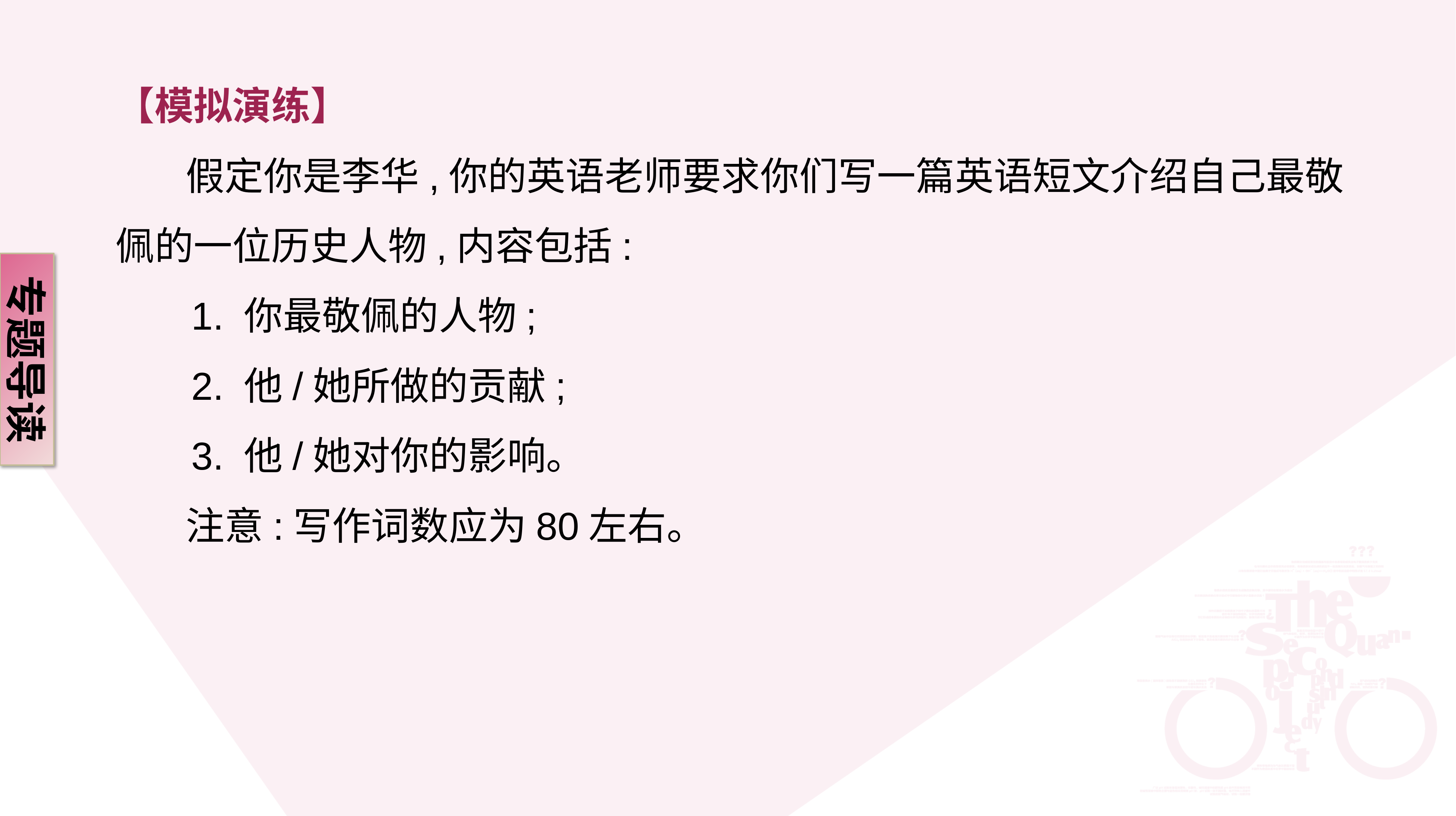

【模拟演练】
       假定你是李华,你的英语老师要求你们写一篇英语短文介绍自己最敬佩的一位历史人物,内容包括:
       1. 你最敬佩的人物;
       2. 他/她所做的贡献;
       3. 他/她对你的影响。
       注意:写作词数应为80左右。
专题导读